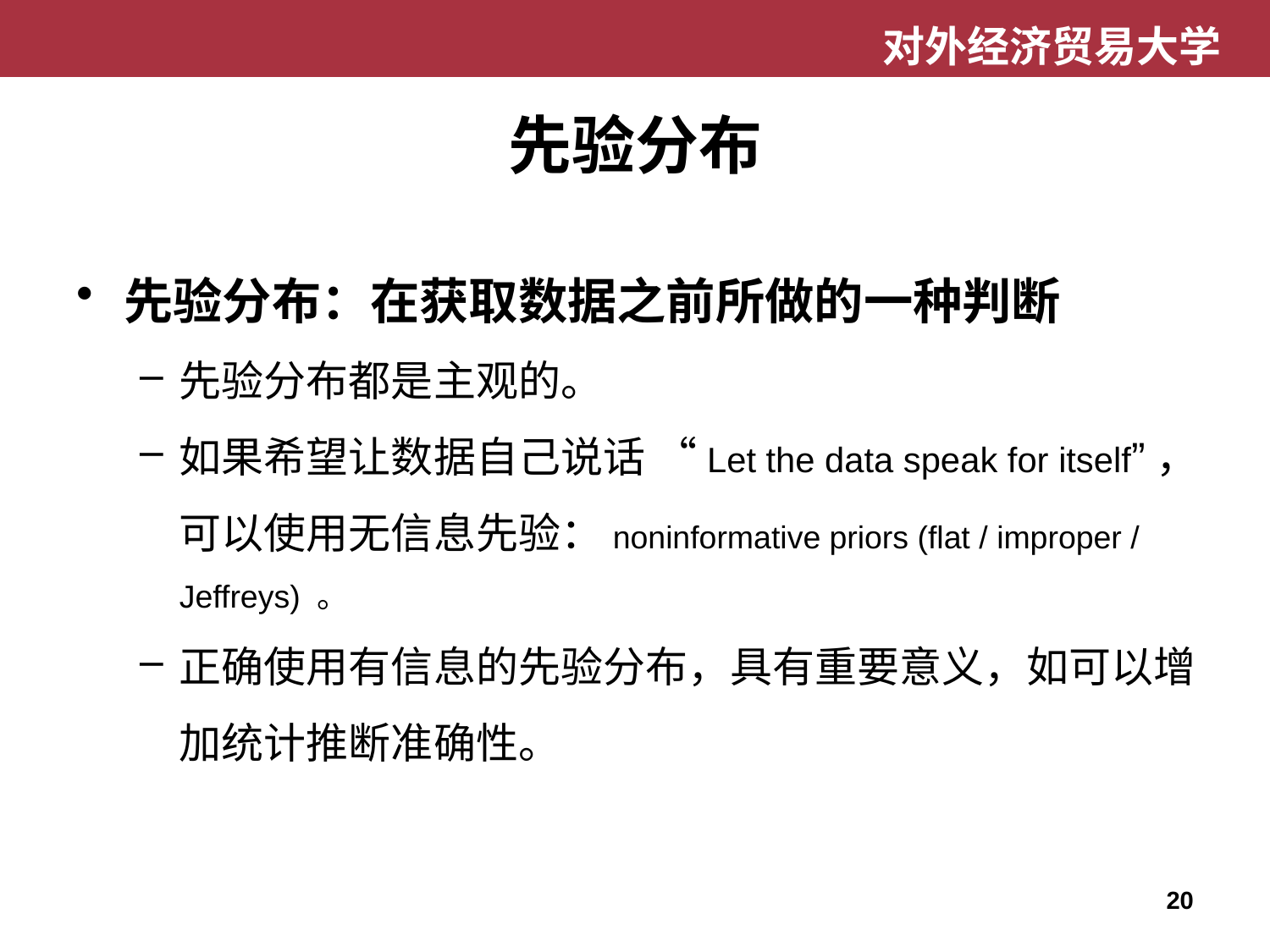

# 先验分布
先验分布：在获取数据之前所做的一种判断
先验分布都是主观的。
如果希望让数据自己说话 “Let the data speak for itself”，可以使用无信息先验：noninformative priors (flat / improper / Jeffreys) 。
正确使用有信息的先验分布，具有重要意义，如可以增加统计推断准确性。
20